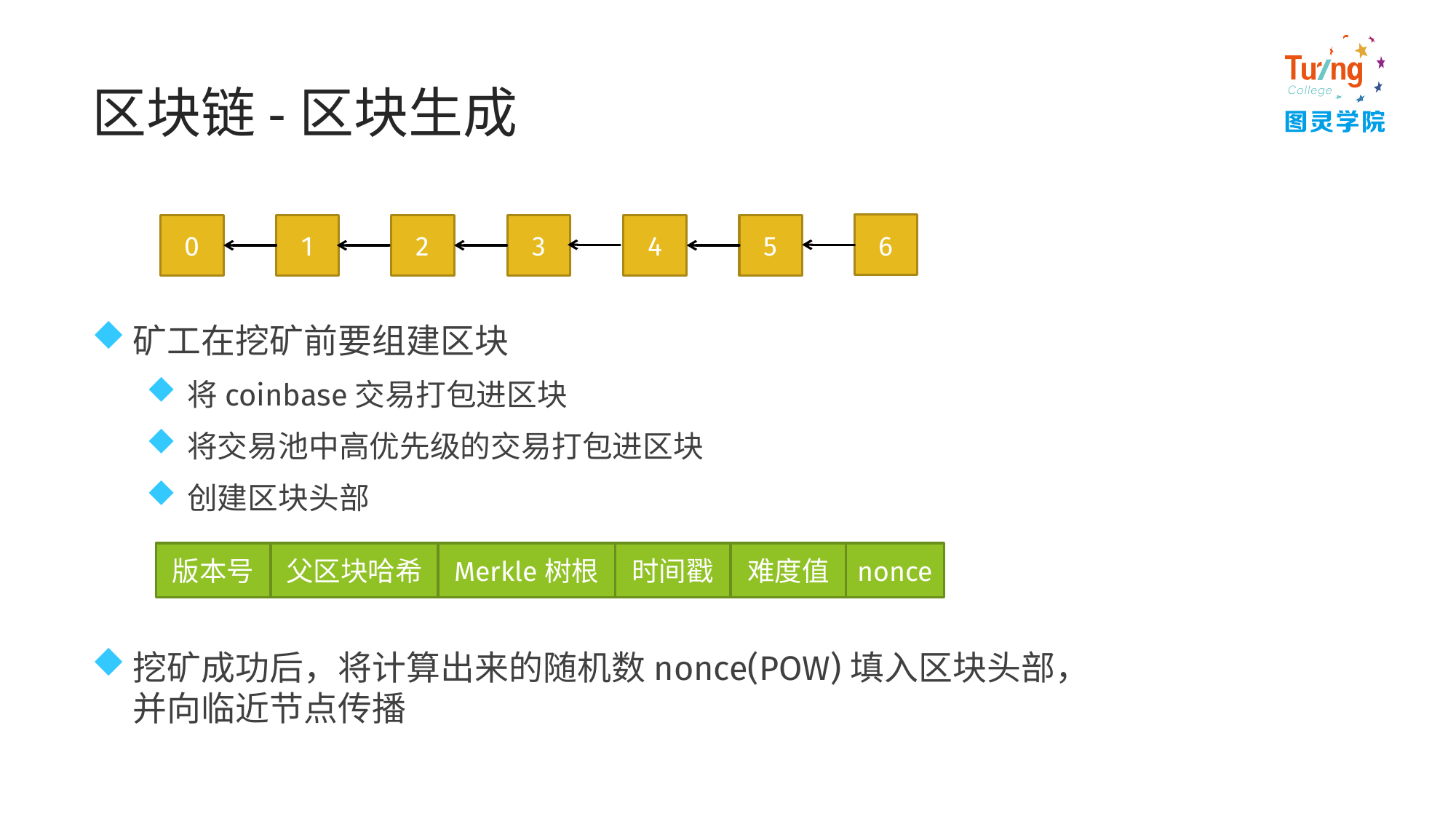

# 区块链-区块生成

矿工在挖矿前要组建区块
将coinbase交易打包进区块
将交易池中高优先级的交易打包进区块
创建区块头部

挖矿成功后，将计算出来的随机数nonce(POW)填入区块头部，并向临近节点传播

6
0
1
2
3
4
5
版本号
父区块哈希
Merkle树根
时间戳
难度值
nonce